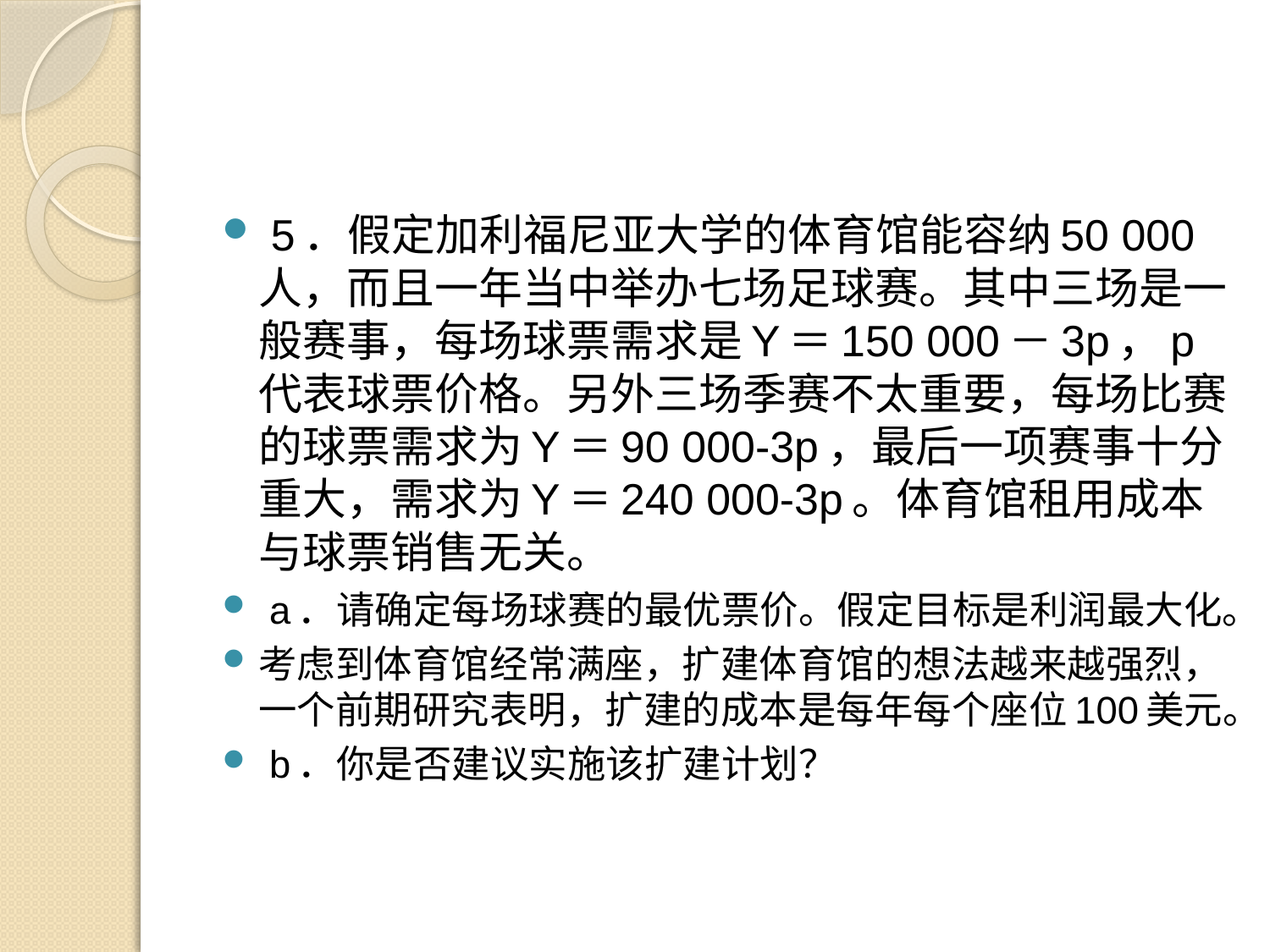

#
 5．假定加利福尼亚大学的体育馆能容纳50 000人，而且一年当中举办七场足球赛。其中三场是一般赛事，每场球票需求是Y＝150 000－3p，p代表球票价格。另外三场季赛不太重要，每场比赛的球票需求为Y＝90 000-3p，最后一项赛事十分重大，需求为Y＝240 000-3p。体育馆租用成本与球票销售无关。
 a．请确定每场球赛的最优票价。假定目标是利润最大化。
考虑到体育馆经常满座，扩建体育馆的想法越来越强烈，一个前期研究表明，扩建的成本是每年每个座位100美元。
 b．你是否建议实施该扩建计划？